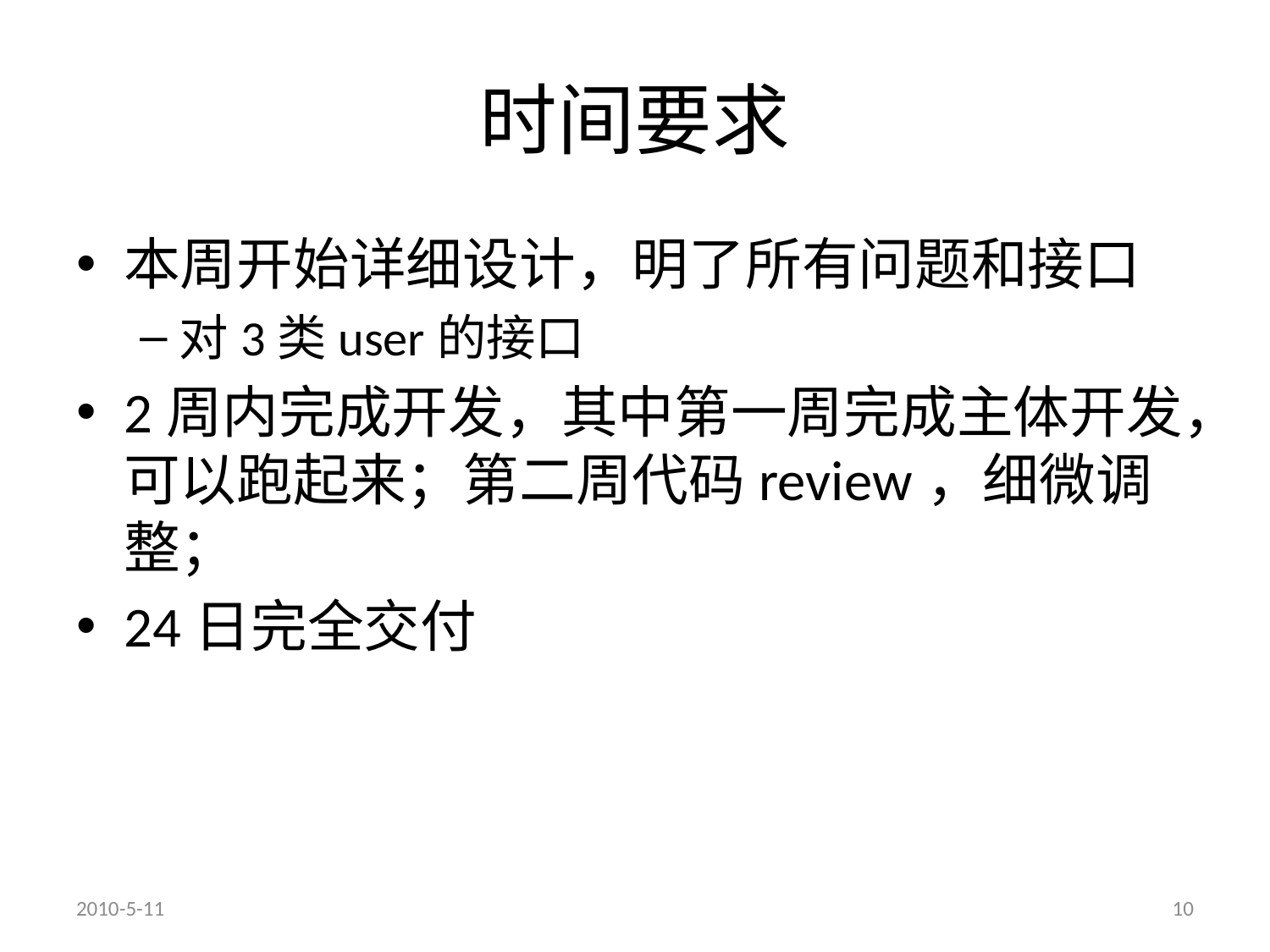

# 时间要求
本周开始详细设计，明了所有问题和接口
对3类user的接口
2周内完成开发，其中第一周完成主体开发，可以跑起来；第二周代码review，细微调整；
24日完全交付

2010-5-11
10